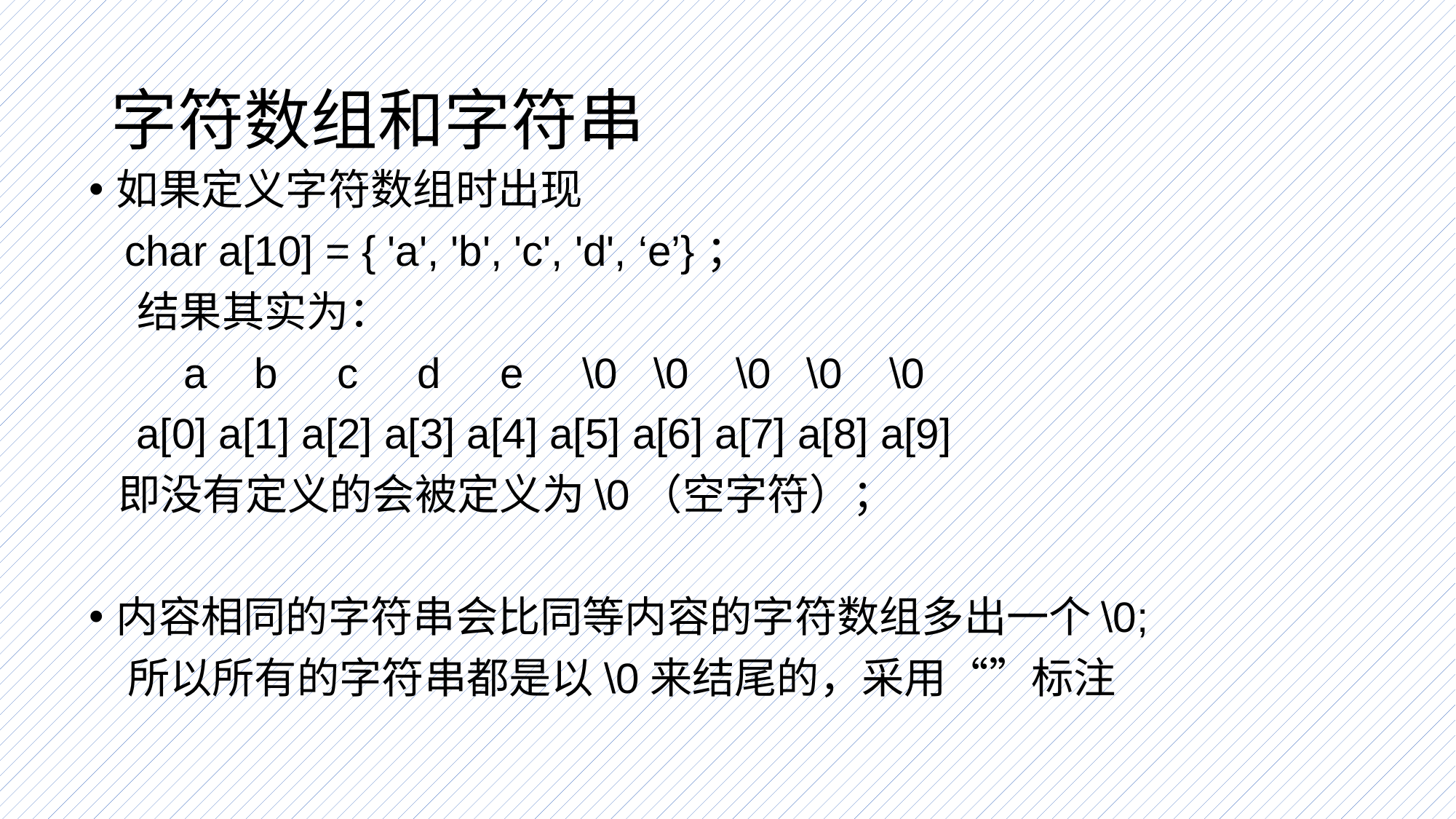

# 字符数组和字符串
如果定义字符数组时出现
   char a[10] = { 'a', 'b', 'c', 'd', ‘e’}；
    结果其实为：
        a    b     c     d     e     \0   \0    \0   \0    \0
    a[0] a[1] a[2] a[3] a[4] a[5] a[6] a[7] a[8] a[9]
  即没有定义的会被定义为\0（空字符）；

内容相同的字符串会比同等内容的字符数组多出一个\0;
   所以所有的字符串都是以\0来结尾的，采用“”标注